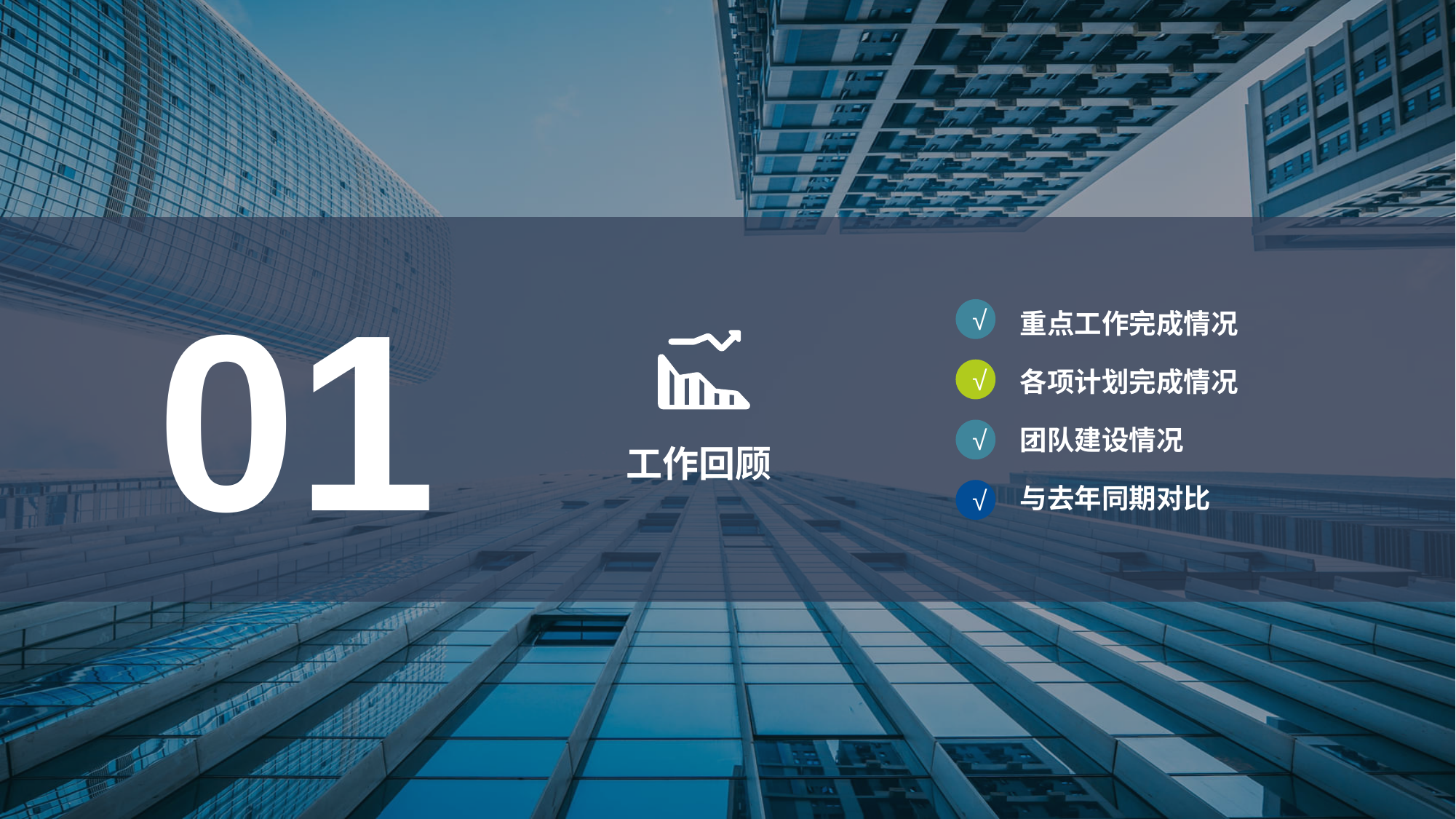

01
√
重点工作完成情况

各项计划完成情况
√
团队建设情况
√
工作回顾
与去年同期对比
√